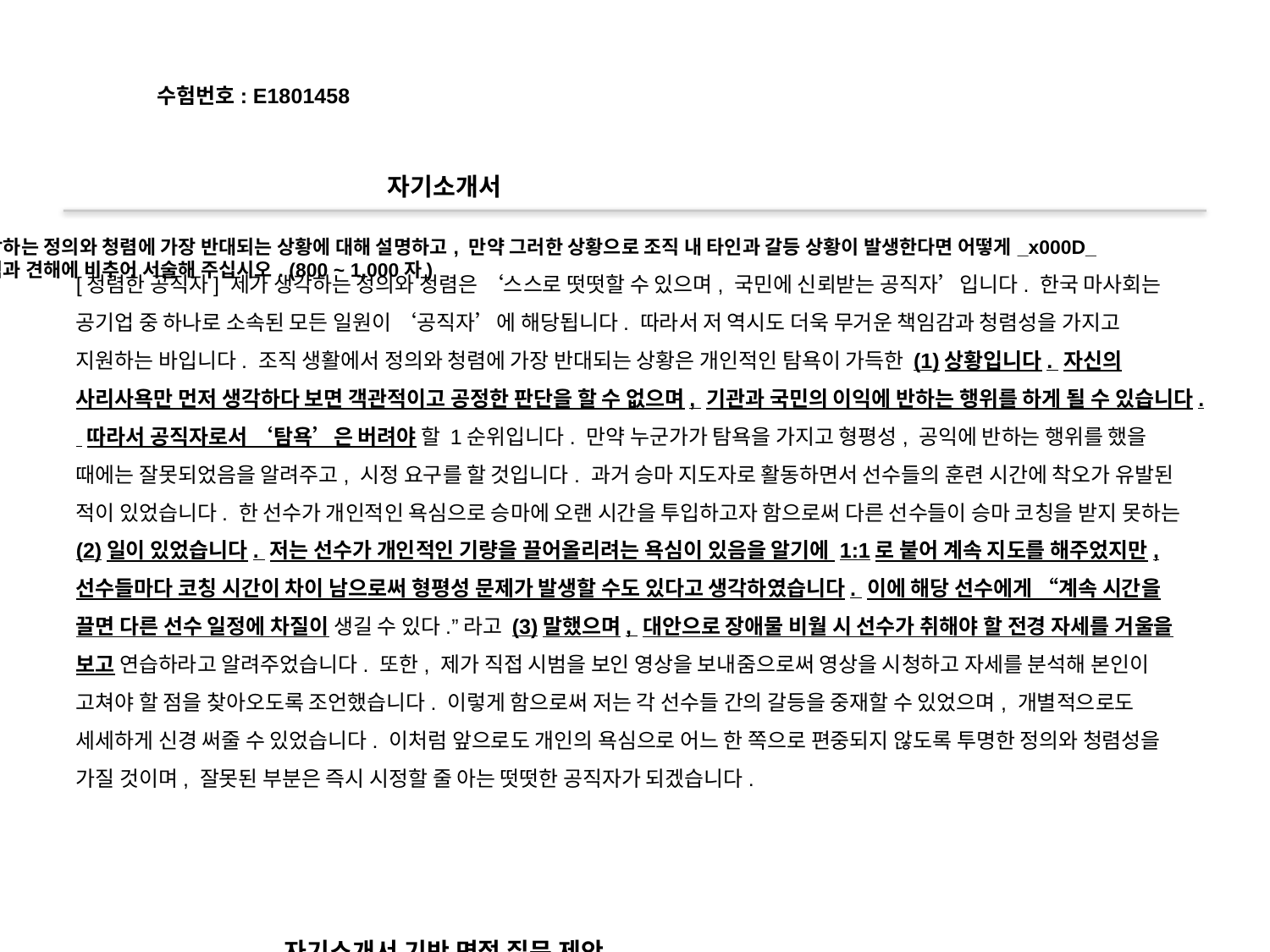

수험번호: E1801458
#

자기소개서

조직 생활에서 본인이 생각하는 정의와 청렴에 가장 반대되는 상황에 대해 설명하고, 만약 그러한 상황으로 조직 내 타인과 갈등 상황이 발생한다면 어떻게_x000D_
대처할 것인지 본인의 경험과 견해에 비추어 서술해 주십시오. (800 ~ 1,000자)

[청렴한 공직자] 제가 생각하는 정의와 청렴은 ‘스스로 떳떳할 수 있으며, 국민에 신뢰받는 공직자’입니다. 한국 마사회는 공기업 중 하나로 소속된 모든 일원이 ‘공직자’에 해당됩니다. 따라서 저 역시도 더욱 무거운 책임감과 청렴성을 가지고 지원하는 바입니다. 조직 생활에서 정의와 청렴에 가장 반대되는 상황은 개인적인 탐욕이 가득한 (1)상황입니다. 자신의 사리사욕만 먼저 생각하다 보면 객관적이고 공정한 판단을 할 수 없으며, 기관과 국민의 이익에 반하는 행위를 하게 될 수 있습니다. 따라서 공직자로서 ‘탐욕’은 버려야 할 1순위입니다. 만약 누군가가 탐욕을 가지고 형평성, 공익에 반하는 행위를 했을 때에는 잘못되었음을 알려주고, 시정 요구를 할 것입니다. 과거 승마 지도자로 활동하면서 선수들의 훈련 시간에 착오가 유발된 적이 있었습니다. 한 선수가 개인적인 욕심으로 승마에 오랜 시간을 투입하고자 함으로써 다른 선수들이 승마 코칭을 받지 못하는 (2)일이 있었습니다. 저는 선수가 개인적인 기량을 끌어올리려는 욕심이 있음을 알기에 1:1로 붙어 계속 지도를 해주었지만, 선수들마다 코칭 시간이 차이 남으로써 형평성 문제가 발생할 수도 있다고 생각하였습니다. 이에 해당 선수에게 “계속 시간을 끌면 다른 선수 일정에 차질이 생길 수 있다.”라고 (3)말했으며, 대안으로 장애물 비월 시 선수가 취해야 할 전경 자세를 거울을 보고 연습하라고 알려주었습니다. 또한, 제가 직접 시범을 보인 영상을 보내줌으로써 영상을 시청하고 자세를 분석해 본인이 고쳐야 할 점을 찾아오도록 조언했습니다. 이렇게 함으로써 저는 각 선수들 간의 갈등을 중재할 수 있었으며, 개별적으로도 세세하게 신경 써줄 수 있었습니다. 이처럼 앞으로도 개인의 욕심으로 어느 한 쪽으로 편중되지 않도록 투명한 정의와 청렴성을 가질 것이며, 잘못된 부분은 즉시 시정할 줄 아는 떳떳한 공직자가 되겠습니다.

자기소개서 기반 면접 질문 제안

(1) 개인의 탐욕이 공공기관에 미치는 부정적인 영향을 어떻게 해결할 수 있나요?
(2) 형평성을 유지하기 위해 유도했던 훈련 방식에 대해 자세히 말씀해 주세요.
(3) 장애물 비월 시 전경 자세 연습을 강조한 이유는 무엇인가요?